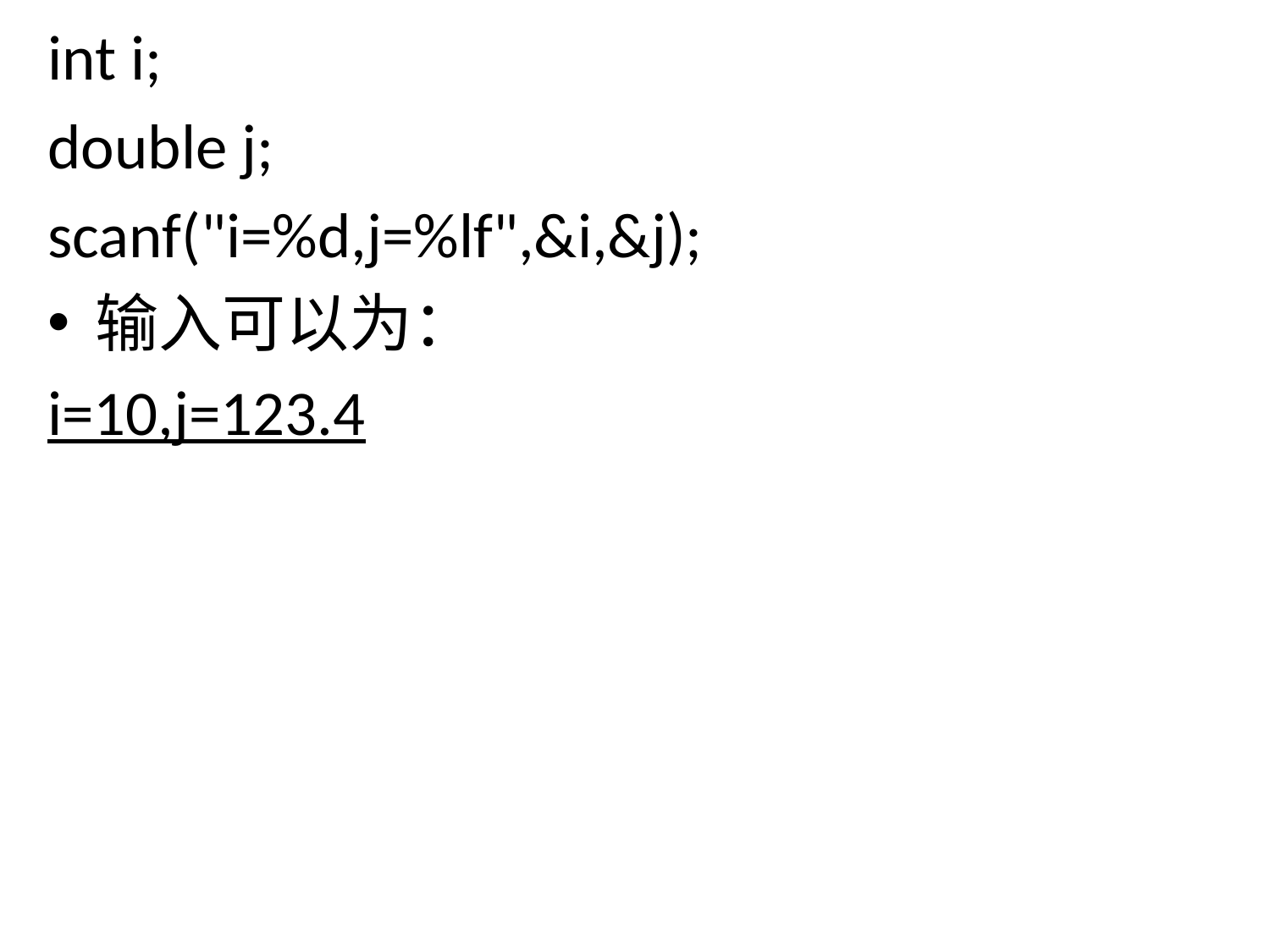

int i;
double j;
scanf("i=%d,j=%lf",&i,&j);
输入可以为：
i=10,j=123.4